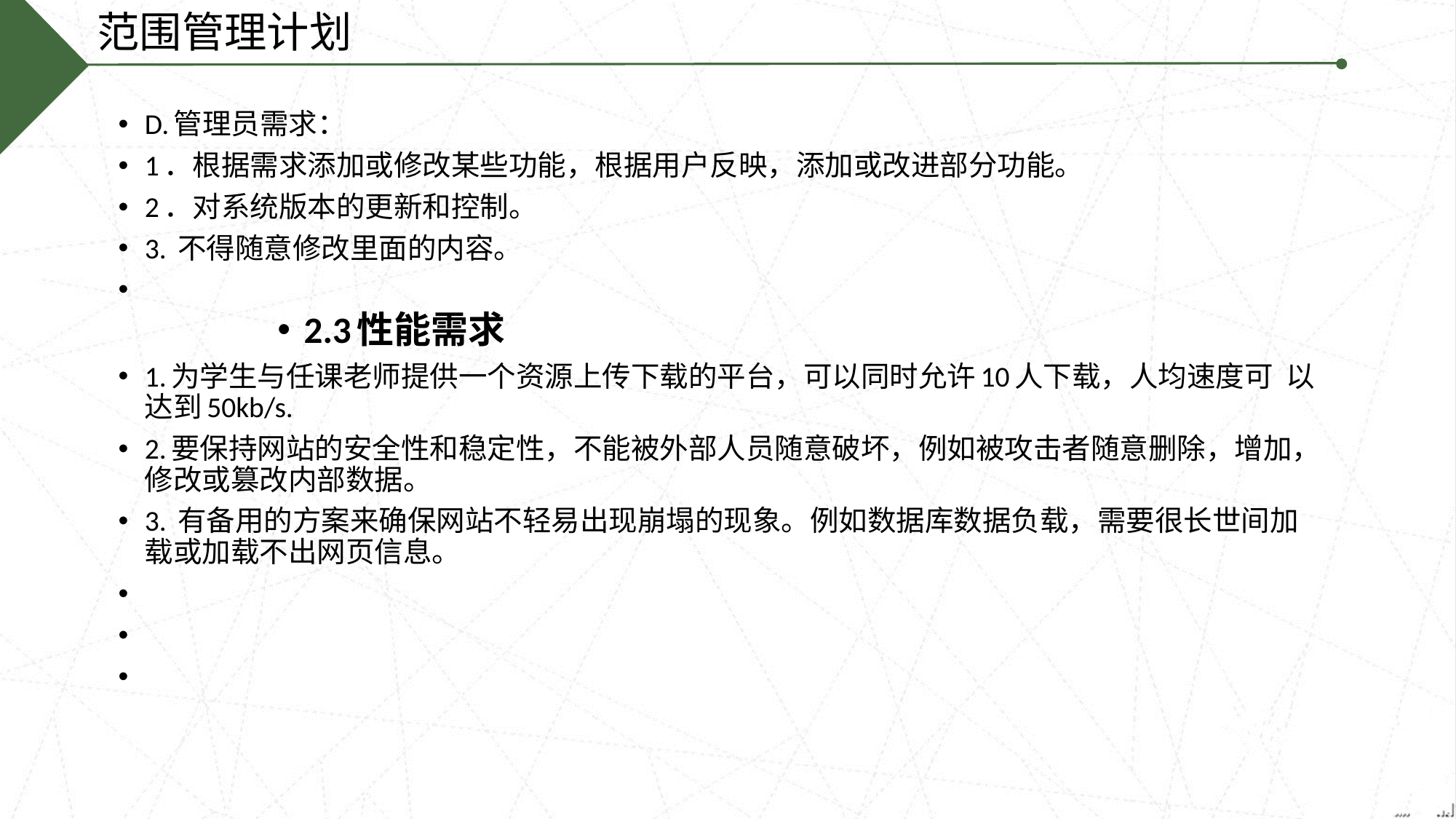

范围管理计划

D.管理员需求：
1．根据需求添加或修改某些功能，根据用户反映，添加或改进部分功能。
2．对系统版本的更新和控制。
3. 不得随意修改里面的内容。

2.3性能需求
1.为学生与任课老师提供一个资源上传下载的平台，可以同时允许10人下载，人均速度可  以达到50kb/s.
2.要保持网站的安全性和稳定性，不能被外部人员随意破坏，例如被攻击者随意删除，增加，修改或篡改内部数据。
3. 有备用的方案来确保网站不轻易出现崩塌的现象。例如数据库数据负载，需要很长世间加载或加载不出网页信息。